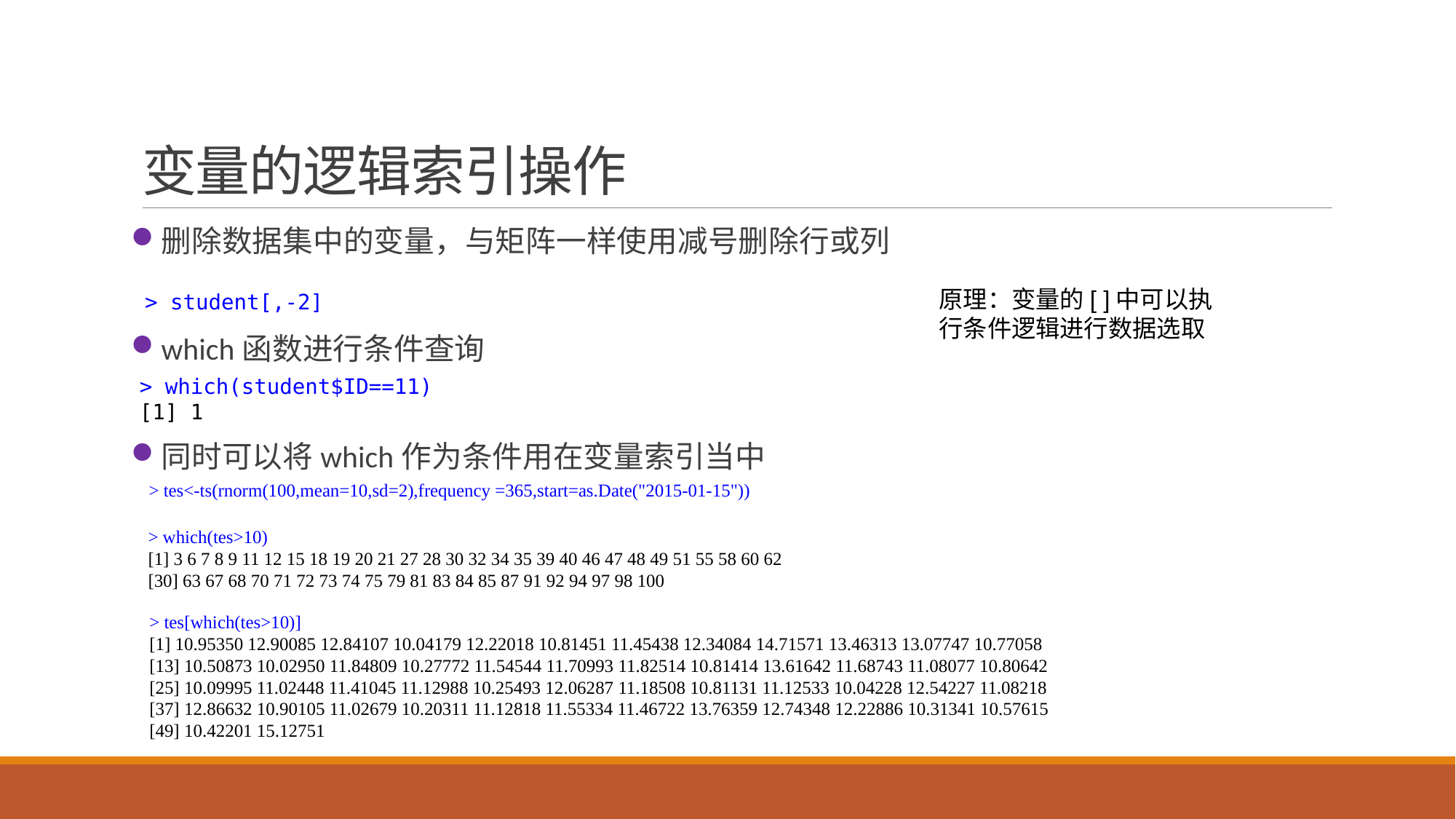

# 变量的逻辑索引操作
删除数据集中的变量，与矩阵一样使用减号删除行或列

which函数进行条件查询

同时可以将which作为条件用在变量索引当中

原理：变量的[ ]中可以执行条件逻辑进行数据选取
> student[,-2]
> which(student$ID==11)
[1] 1
> tes<-ts(rnorm(100,mean=10,sd=2),frequency =365,start=as.Date("2015-01-15"))
> which(tes>10)
[1] 3 6 7 8 9 11 12 15 18 19 20 21 27 28 30 32 34 35 39 40 46 47 48 49 51 55 58 60 62
[30] 63 67 68 70 71 72 73 74 75 79 81 83 84 85 87 91 92 94 97 98 100
> tes[which(tes>10)]
[1] 10.95350 12.90085 12.84107 10.04179 12.22018 10.81451 11.45438 12.34084 14.71571 13.46313 13.07747 10.77058
[13] 10.50873 10.02950 11.84809 10.27772 11.54544 11.70993 11.82514 10.81414 13.61642 11.68743 11.08077 10.80642
[25] 10.09995 11.02448 11.41045 11.12988 10.25493 12.06287 11.18508 10.81131 11.12533 10.04228 12.54227 11.08218
[37] 12.86632 10.90105 11.02679 10.20311 11.12818 11.55334 11.46722 13.76359 12.74348 12.22886 10.31341 10.57615
[49] 10.42201 15.12751